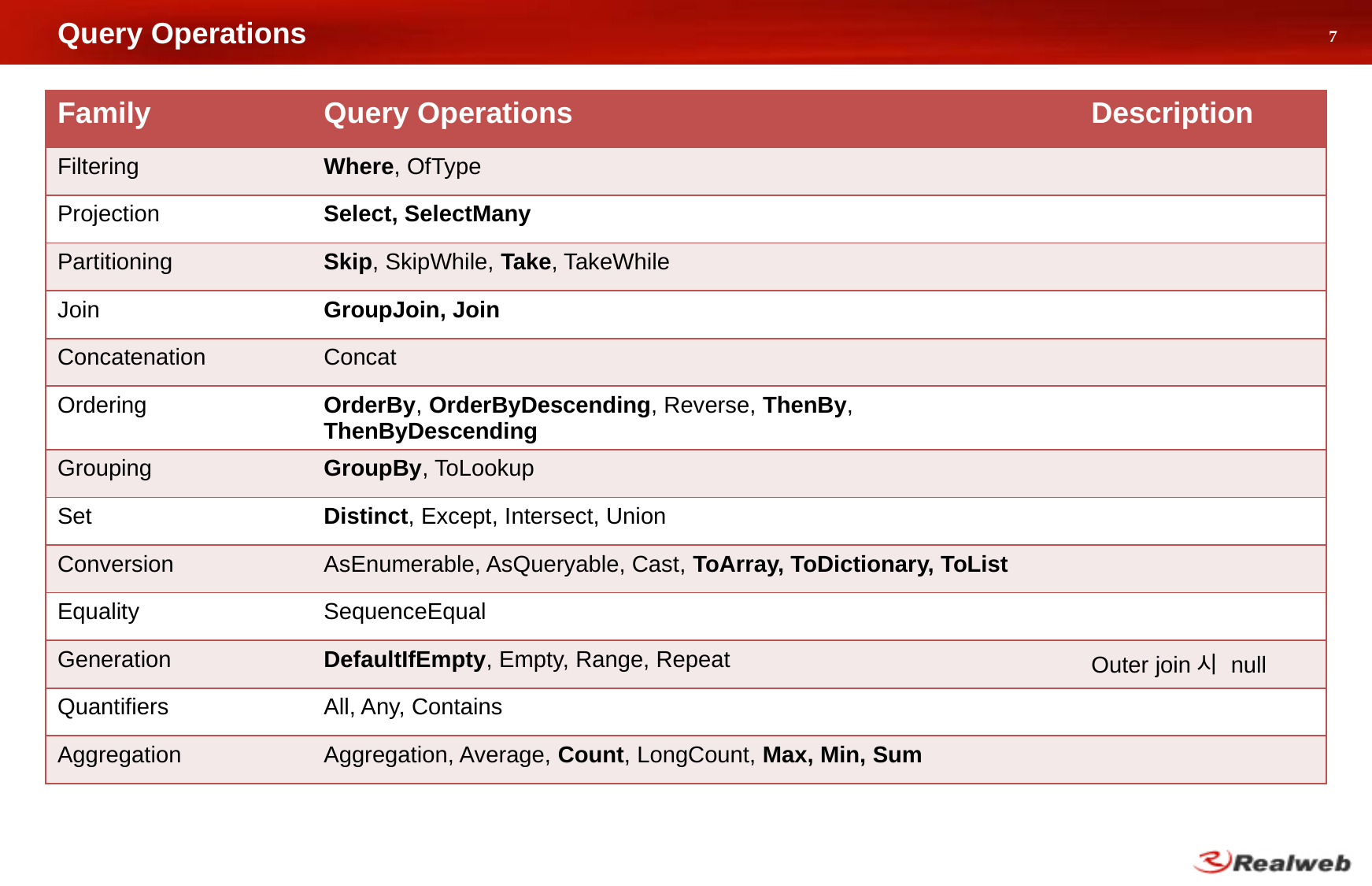

# Query Operations
7
| Family | Query Operations | Description |
| --- | --- | --- |
| Filtering | Where, OfType |  |
| Projection | Select, SelectMany |  |
| Partitioning | Skip, SkipWhile, Take, TakeWhile |  |
| Join | GroupJoin, Join |  |
| Concatenation | Concat |  |
| Ordering | OrderBy, OrderByDescending, Reverse, ThenBy, ThenByDescending |  |
| Grouping | GroupBy, ToLookup |  |
| Set | Distinct, Except, Intersect, Union |  |
| Conversion | AsEnumerable, AsQueryable, Cast, ToArray, ToDictionary, ToList |  |
| Equality | SequenceEqual |  |
| Generation | DefaultIfEmpty, Empty, Range, Repeat | Outer join시 null |
| Quantifiers | All, Any, Contains |  |
| Aggregation | Aggregation, Average, Count, LongCount, Max, Min, Sum |  |